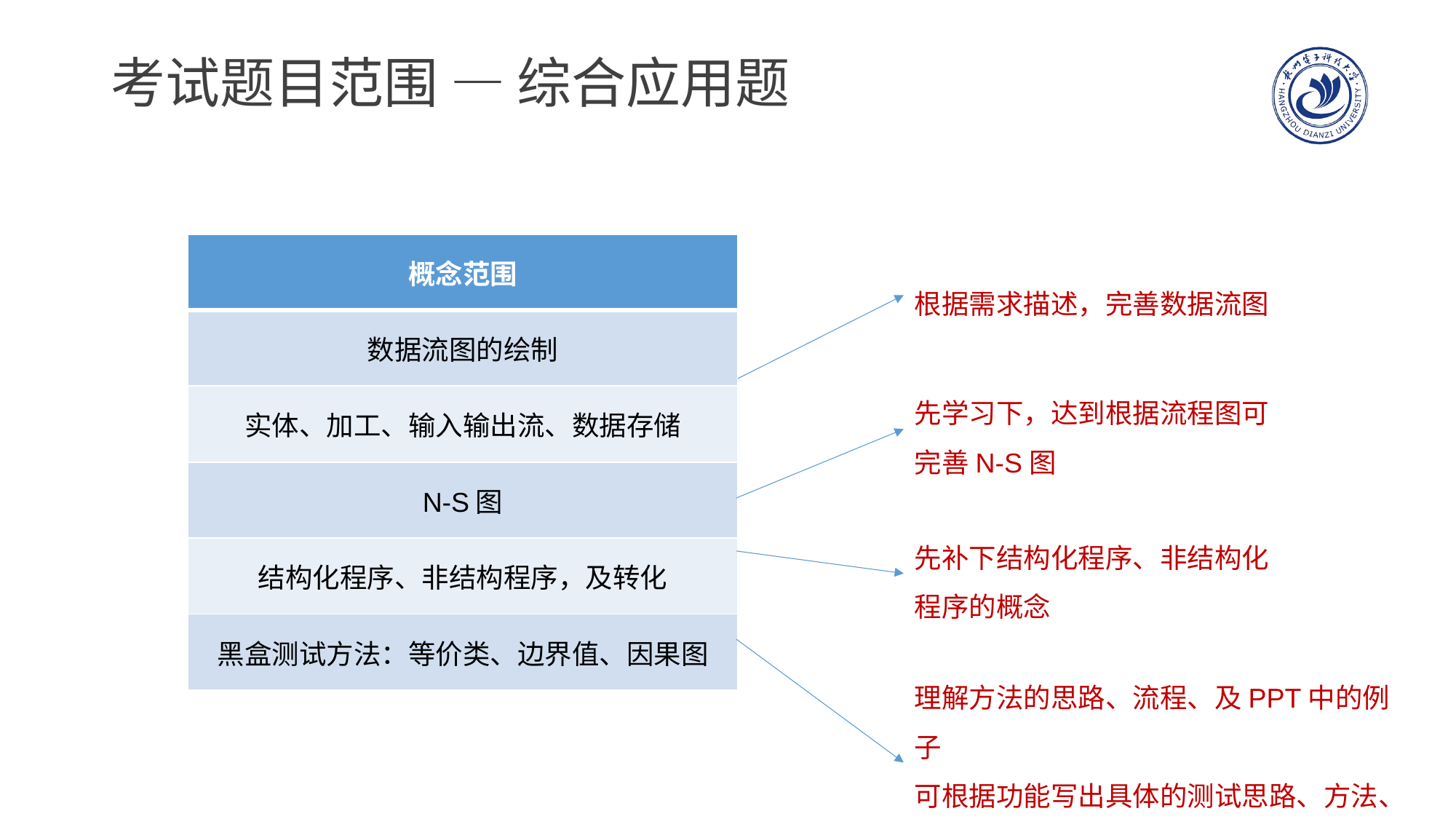

# 考试题目范围 — 综合应用题
| 概念范围 |
| --- |
| 数据流图的绘制 |
| 实体、加工、输入输出流、数据存储 |
| N-S图 |
| 结构化程序、非结构程序，及转化 |
| 黑盒测试方法：等价类、边界值、因果图 |
根据需求描述，完善数据流图
先学习下，达到根据流程图可完善N-S图
先补下结构化程序、非结构化程序的概念
理解方法的思路、流程、及PPT中的例子
可根据功能写出具体的测试思路、方法、可行的测试方案